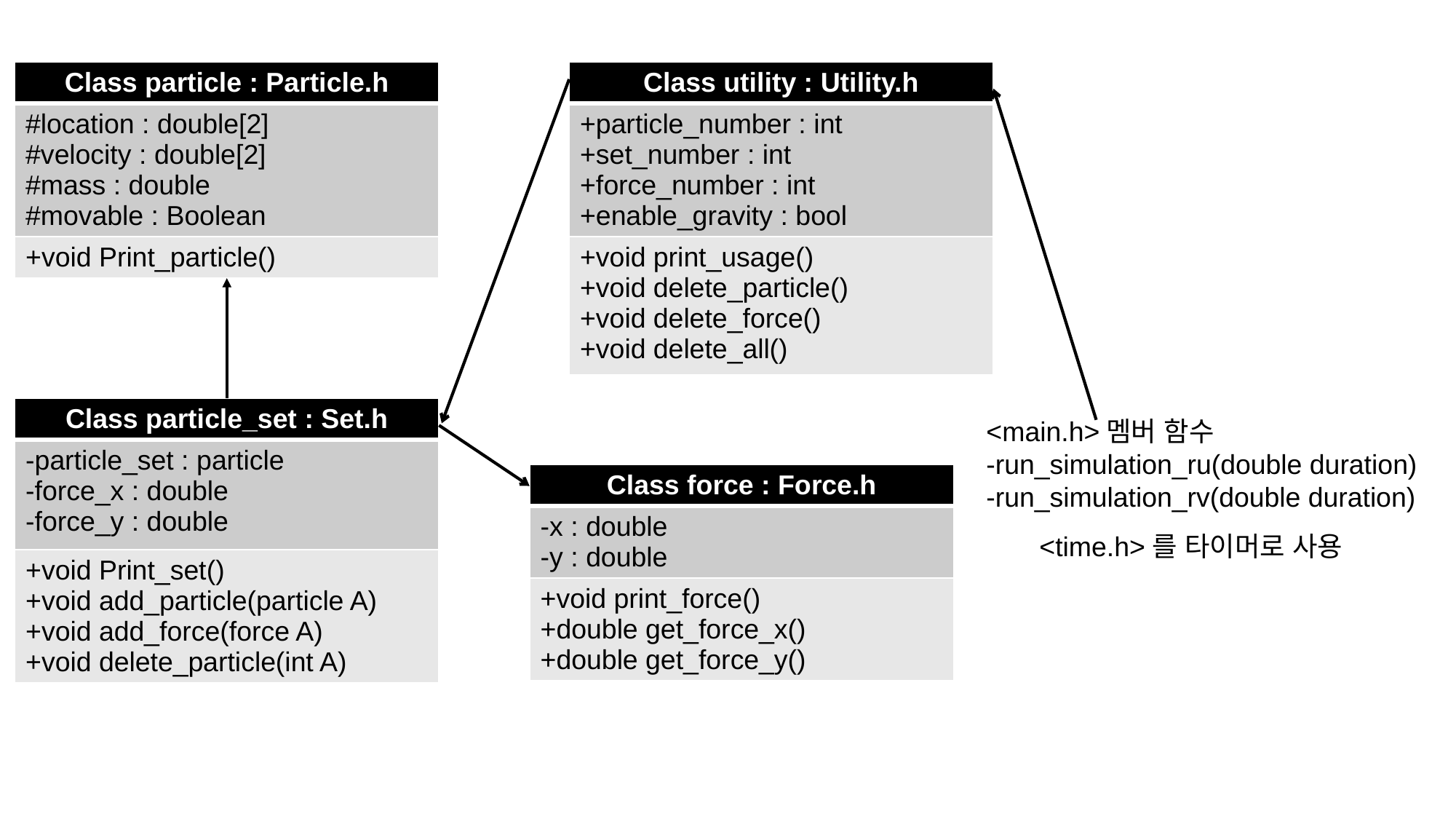

| Class particle : Particle.h |
| --- |
| #location : double[2] #velocity : double[2] #mass : double #movable : Boolean |
| +void Print\_particle() |
| Class utility : Utility.h |
| --- |
| +particle\_number : int +set\_number : int +force\_number : int +enable\_gravity : bool |
| +void print\_usage() +void delete\_particle() +void delete\_force() +void delete\_all() |
| Class particle\_set : Set.h |
| --- |
| -particle\_set : particle -force\_x : double -force\_y : double |
| +void Print\_set() +void add\_particle(particle A) +void add\_force(force A) +void delete\_particle(int A) |
<main.h>멤버 함수
-run_simulation_ru(double duration)
-run_simulation_rv(double duration)
| Class force : Force.h |
| --- |
| -x : double -y : double |
| +void print\_force() +double get\_force\_x() +double get\_force\_y() |
<time.h>를 타이머로 사용